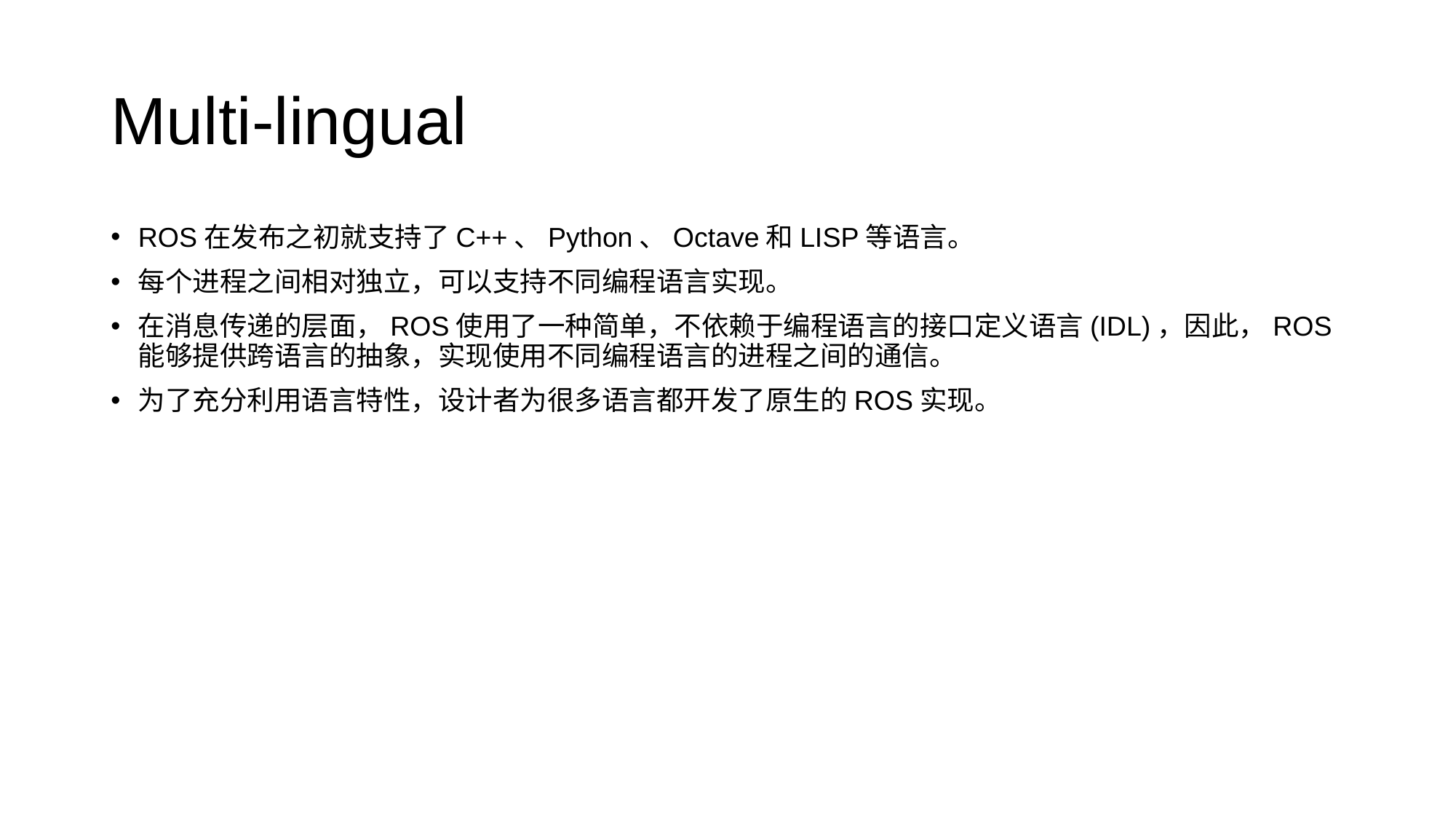

# Multi-lingual
ROS在发布之初就支持了C++、Python、Octave和LISP等语言。
每个进程之间相对独立，可以支持不同编程语言实现。
在消息传递的层面，ROS使用了一种简单，不依赖于编程语言的接口定义语言(IDL)，因此，ROS能够提供跨语言的抽象，实现使用不同编程语言的进程之间的通信。
为了充分利用语言特性，设计者为很多语言都开发了原生的ROS实现。